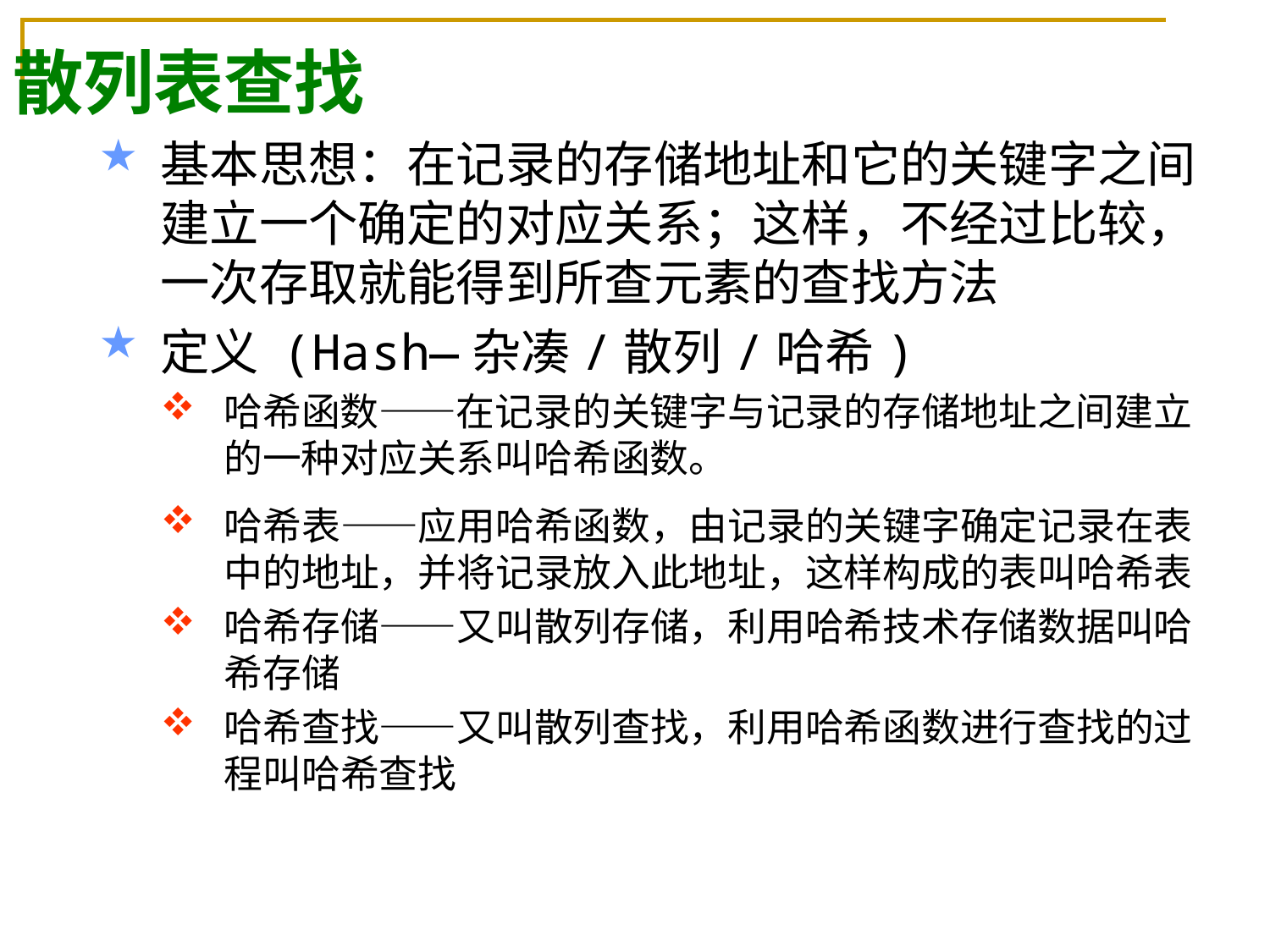

# 散列表查找
基本思想：在记录的存储地址和它的关键字之间建立一个确定的对应关系；这样，不经过比较，一次存取就能得到所查元素的查找方法
定义 (Hash—杂凑/散列/哈希)
哈希函数——在记录的关键字与记录的存储地址之间建立的一种对应关系叫哈希函数。
哈希表——应用哈希函数，由记录的关键字确定记录在表中的地址，并将记录放入此地址，这样构成的表叫哈希表
哈希存储——又叫散列存储，利用哈希技术存储数据叫哈希存储
哈希查找——又叫散列查找，利用哈希函数进行查找的过程叫哈希查找